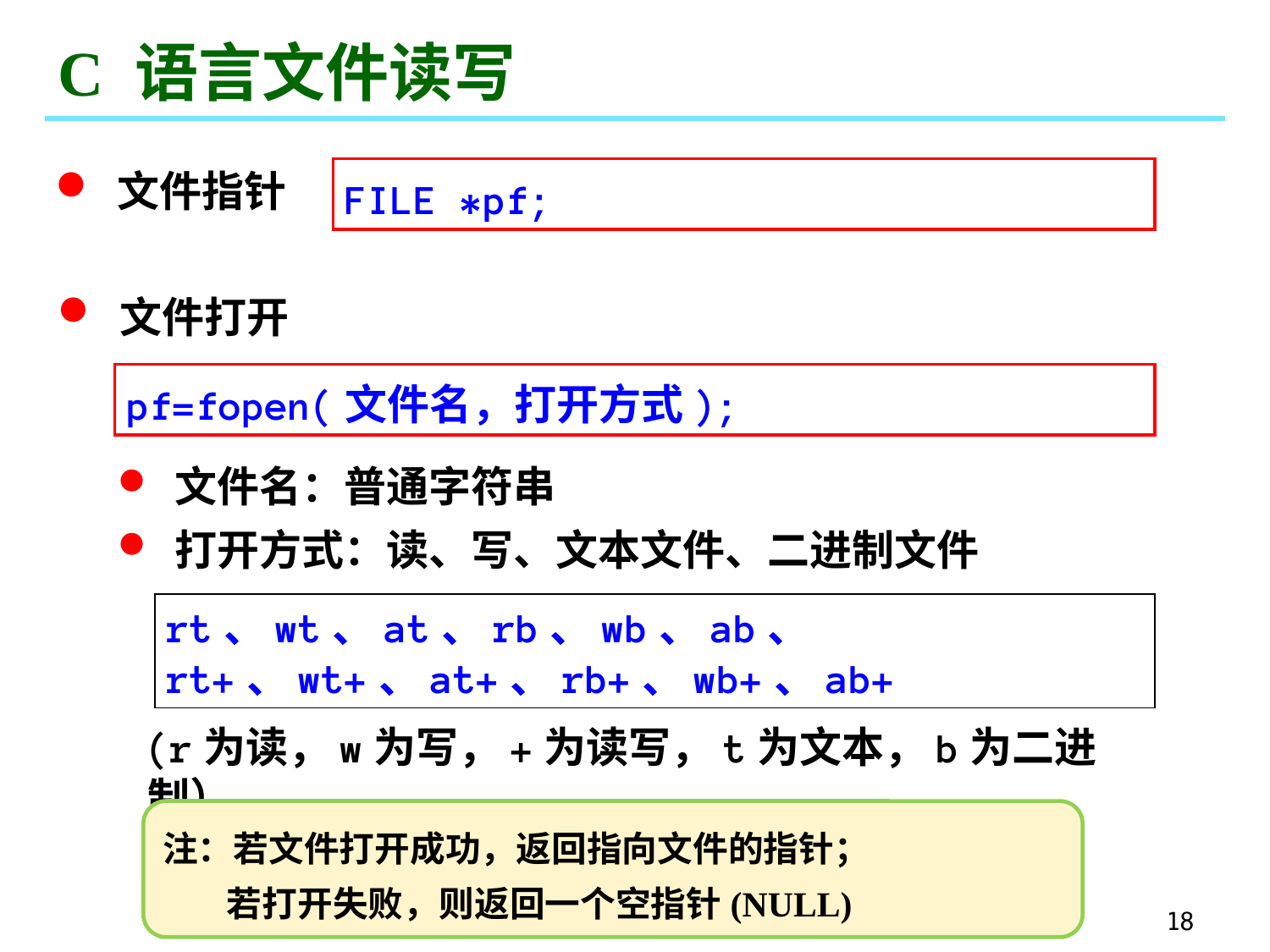

# C 语言文件读写
 文件指针
FILE *pf;
 文件打开
pf=fopen(文件名，打开方式);
 文件名：普通字符串
 打开方式：读、写、文本文件、二进制文件
rt、wt、at、rb、wb、ab、
rt+、wt+、at+、rb+、wb+、ab+
(r为读，w为写，+为读写，t为文本，b为二进制）
注：若文件打开成功，返回指向文件的指针；
        若打开失败，则返回一个空指针(NULL)
18